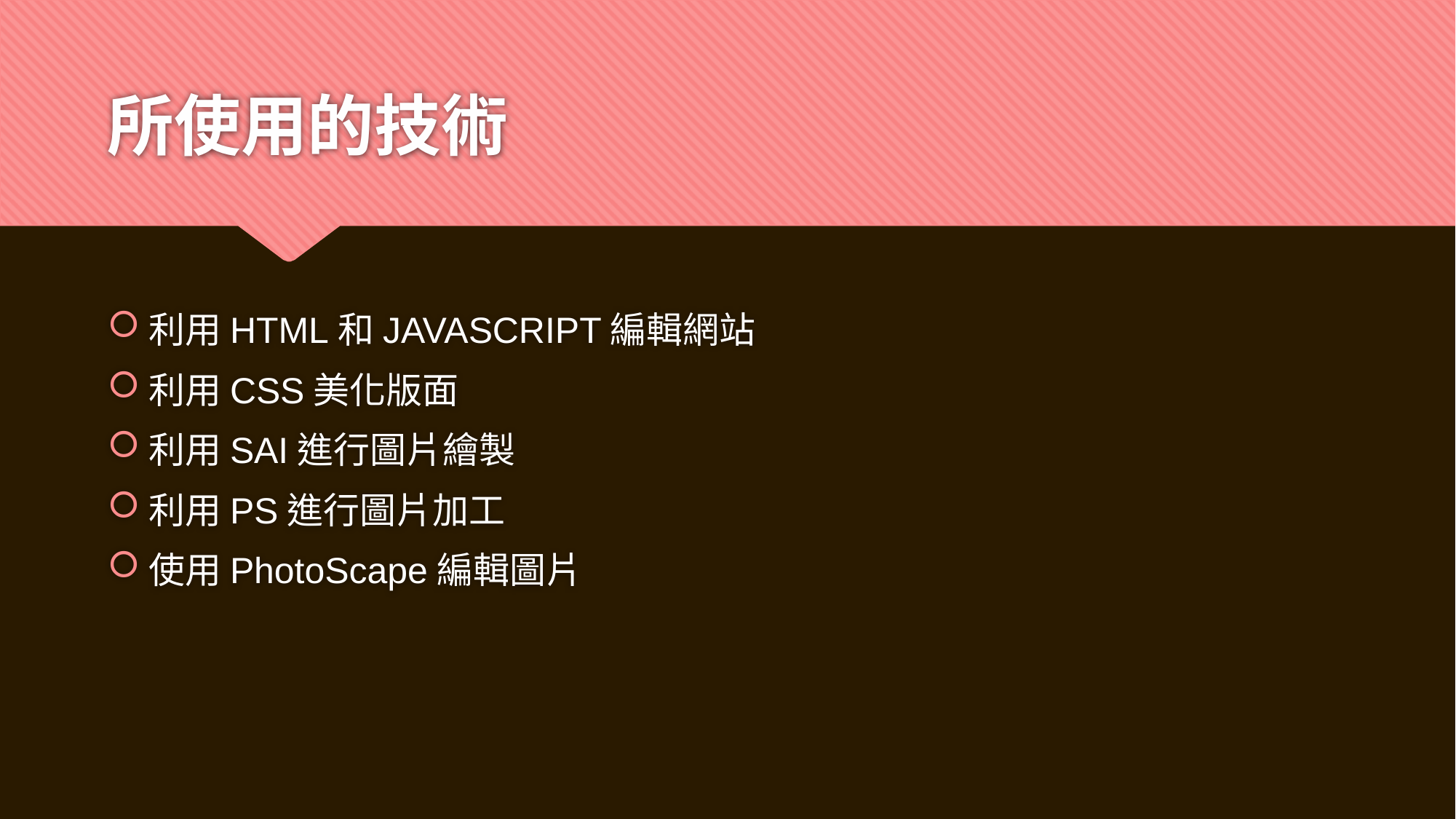

# 所使用的技術
利用HTML和JAVASCRIPT編輯網站
利用CSS美化版面
利用SAI進行圖片繪製
利用PS進行圖片加工
使用PhotoScape編輯圖片